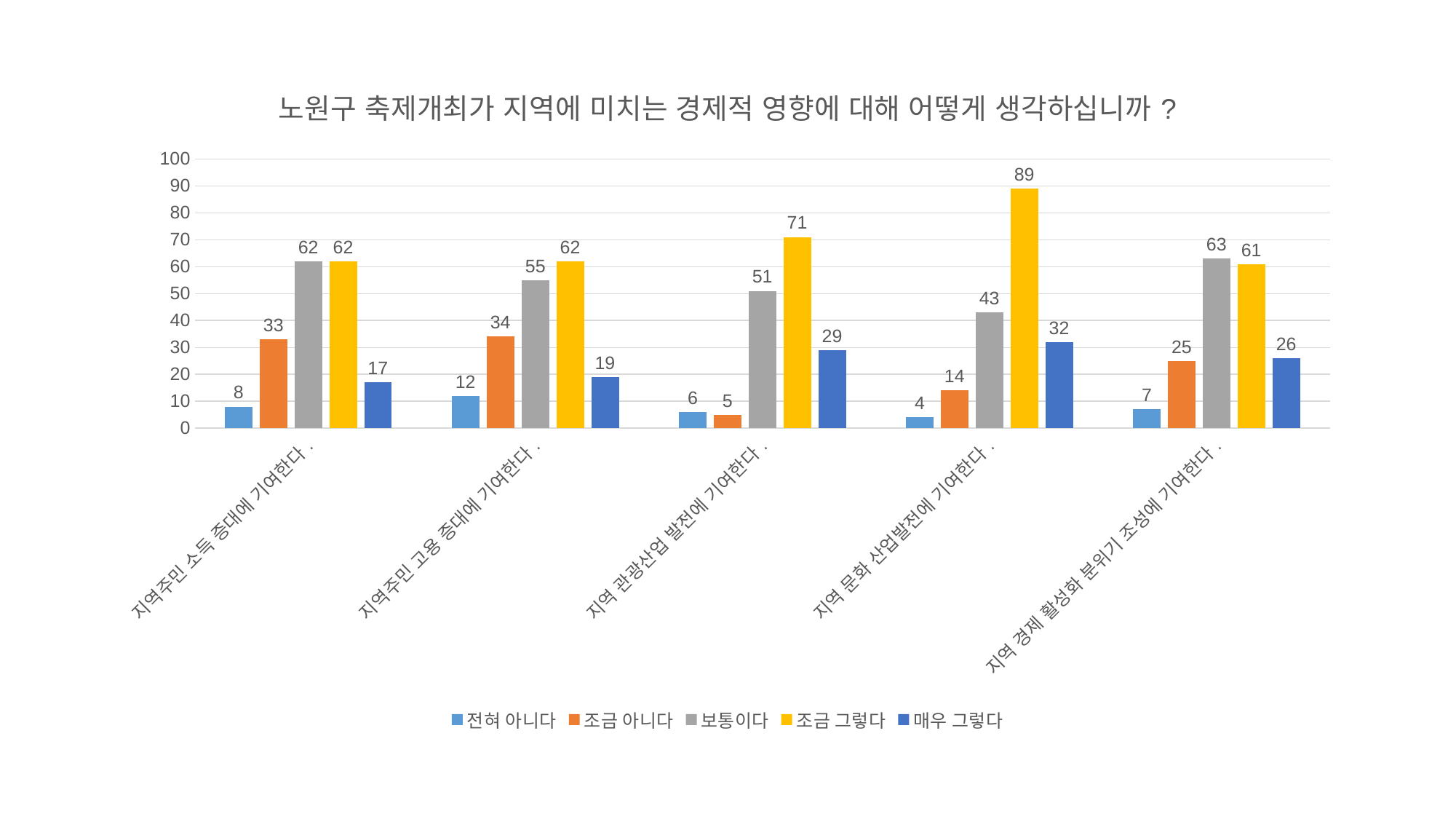

### Chart: 노원구 축제개최가 지역에 미치는 경제적 영향에 대해 어떻게 생각하십니까?

| Category | 전혀 아니다 | 조금 아니다 | 보통이다 | 조금 그렇다 | 매우 그렇다 |
|---|---|---|---|---|---|
| 지역주민 소득 증대에 기여한다. | 8.0 | 33.0 | 62.0 | 62.0 | 17.0 |
| 지역주민 고용 증대에 기여한다. | 12.0 | 34.0 | 55.0 | 62.0 | 19.0 |
| 지역 관광산업 발전에 기여한다. | 6.0 | 5.0 | 51.0 | 71.0 | 29.0 |
| 지역 문화 산업발전에 기여한다. | 4.0 | 14.0 | 43.0 | 89.0 | 32.0 |
| 지역 경제 활성화 분위기 조성에 기여한다. | 7.0 | 25.0 | 63.0 | 61.0 | 26.0 |